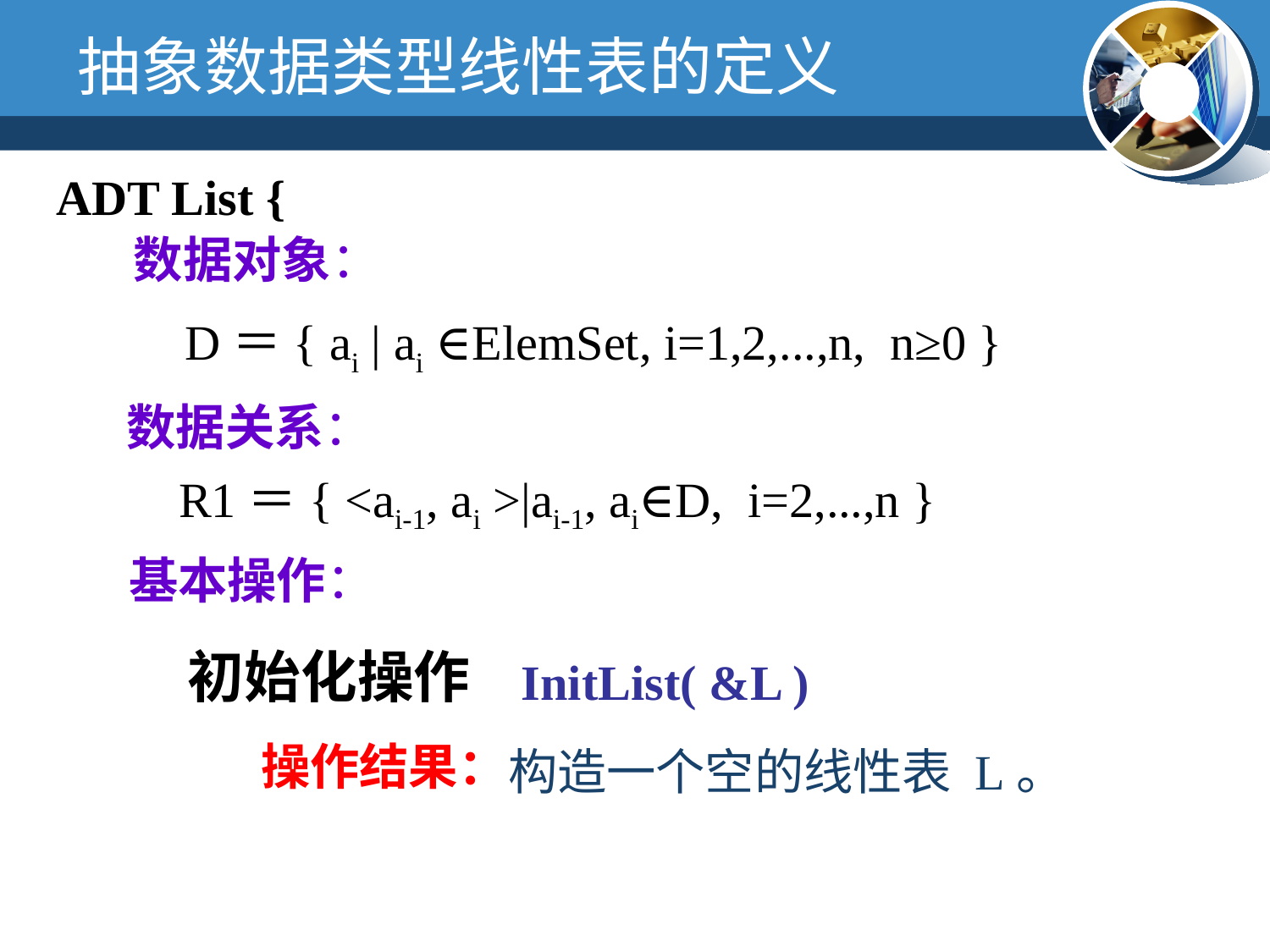

抽象数据类型线性表的定义
ADT List {
 数据对象：
D＝{ ai | ai ∈ElemSet, i=1,2,...,n,  n≥0 }

数据关系：
R1＝{ <ai-1, ai >|ai-1, ai∈D,  i=2,...,n }
基本操作：
初始化操作
 InitList( &L )

操作结果：
构造一个空的线性表 L。